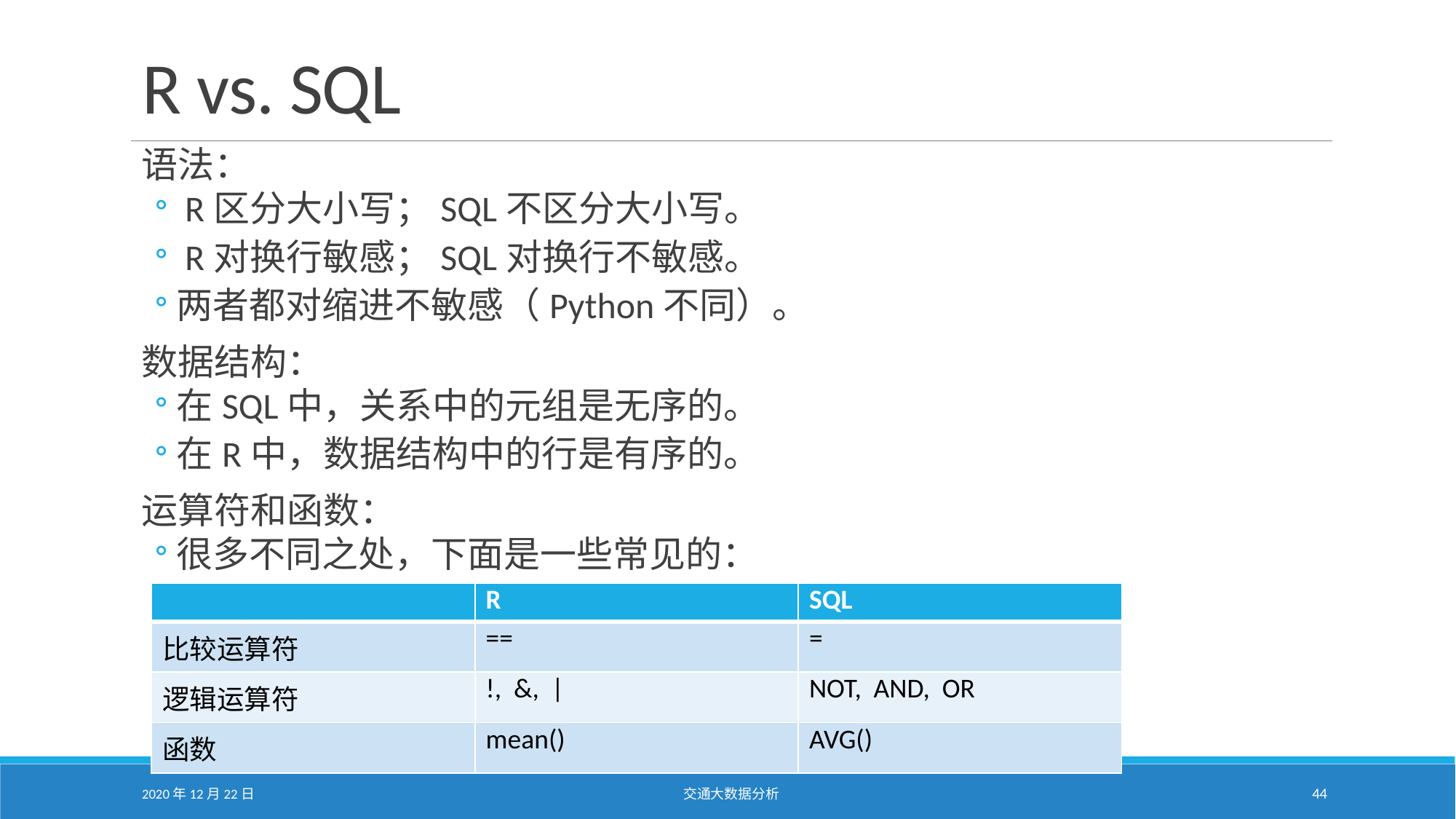

# R vs. SQL
语法：
 R区分大小写；SQL不区分大小写。
 R对换行敏感；SQL对换行不敏感。
两者都对缩进不敏感（Python不同）。
数据结构：
在SQL中，关系中的元组是无序的。
在R中，数据结构中的行是有序的。
运算符和函数：
很多不同之处，下面是一些常见的：
|  | R | SQL |
| --- | --- | --- |
| 比较运算符 | == | = |
| 逻辑运算符 | !, &, | | NOT, AND, OR |
| 函数 | mean() | AVG() |
2020年12月22日
交通大数据分析
44